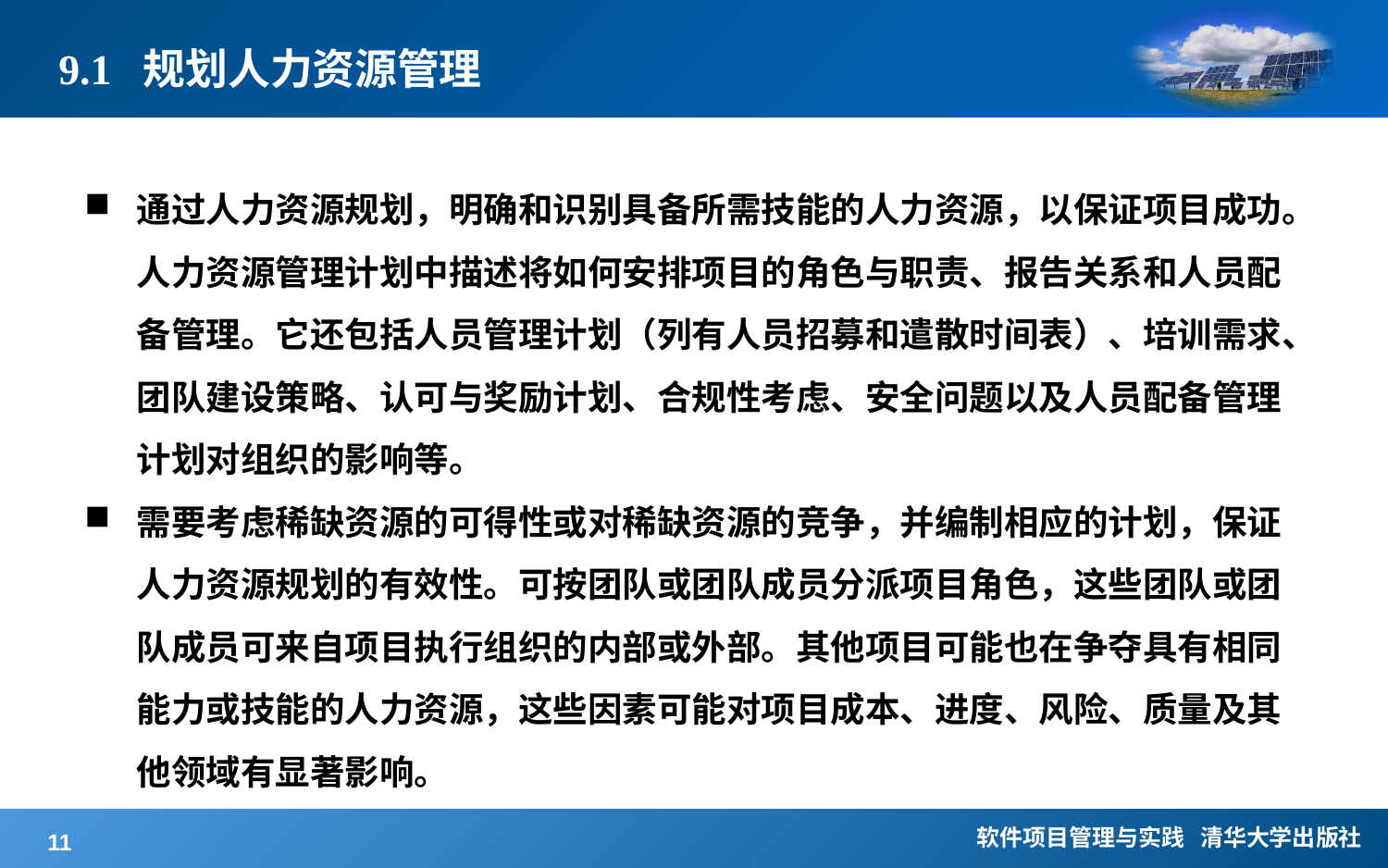

# 9.1  规划人力资源管理
通过人力资源规划，明确和识别具备所需技能的人力资源，以保证项目成功。人力资源管理计划中描述将如何安排项目的角色与职责、报告关系和人员配备管理。它还包括人员管理计划（列有人员招募和遣散时间表）、培训需求、团队建设策略、认可与奖励计划、合规性考虑、安全问题以及人员配备管理计划对组织的影响等。
需要考虑稀缺资源的可得性或对稀缺资源的竞争，并编制相应的计划，保证人力资源规划的有效性。可按团队或团队成员分派项目角色，这些团队或团队成员可来自项目执行组织的内部或外部。其他项目可能也在争夺具有相同能力或技能的人力资源，这些因素可能对项目成本、进度、风险、质量及其他领域有显著影响。